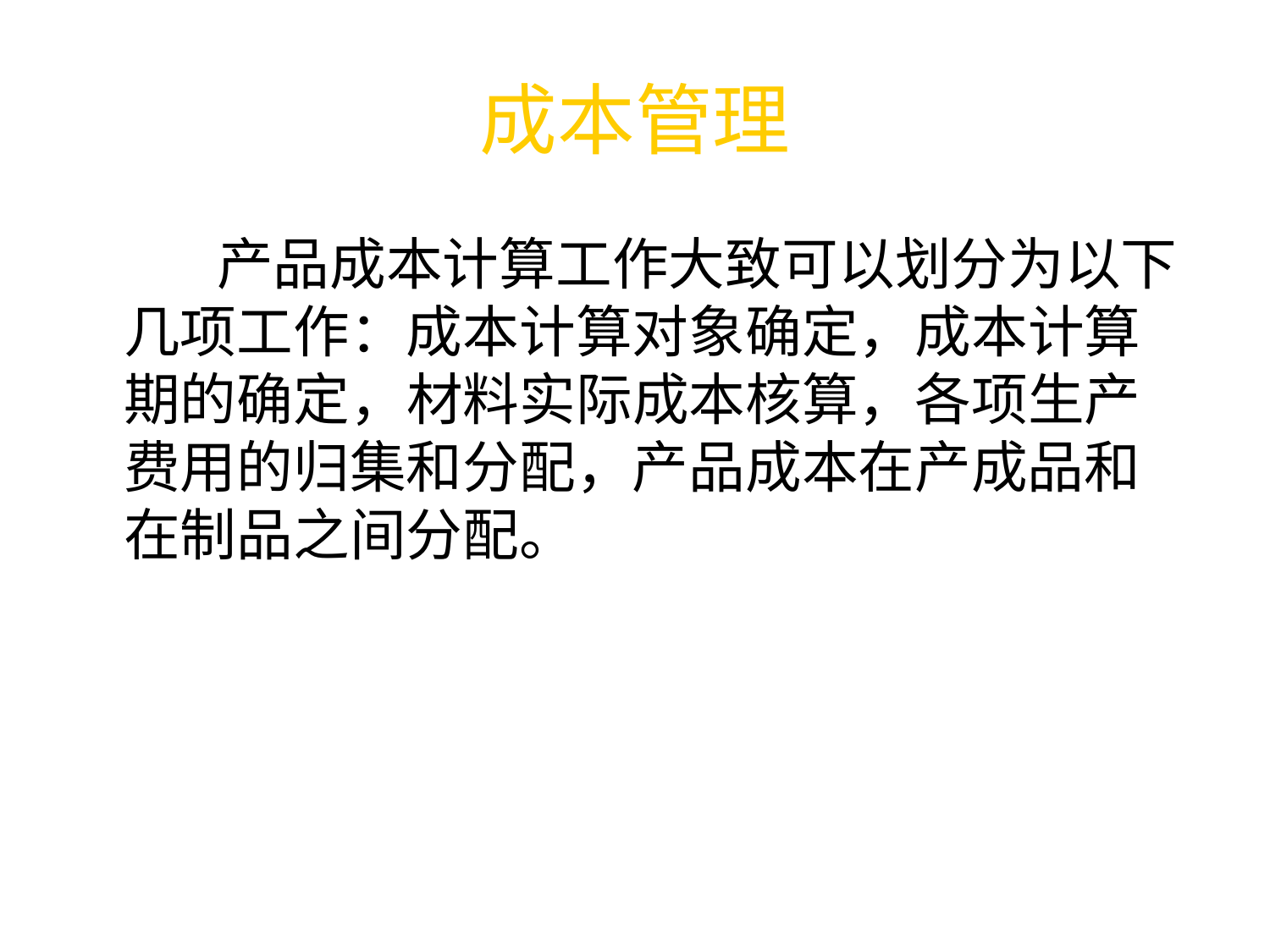

# 成本管理
          产品成本计算工作大致可以划分为以下几项工作：成本计算对象确定，成本计算期的确定，材料实际成本核算，各项生产费用的归集和分配，产品成本在产成品和在制品之间分配。